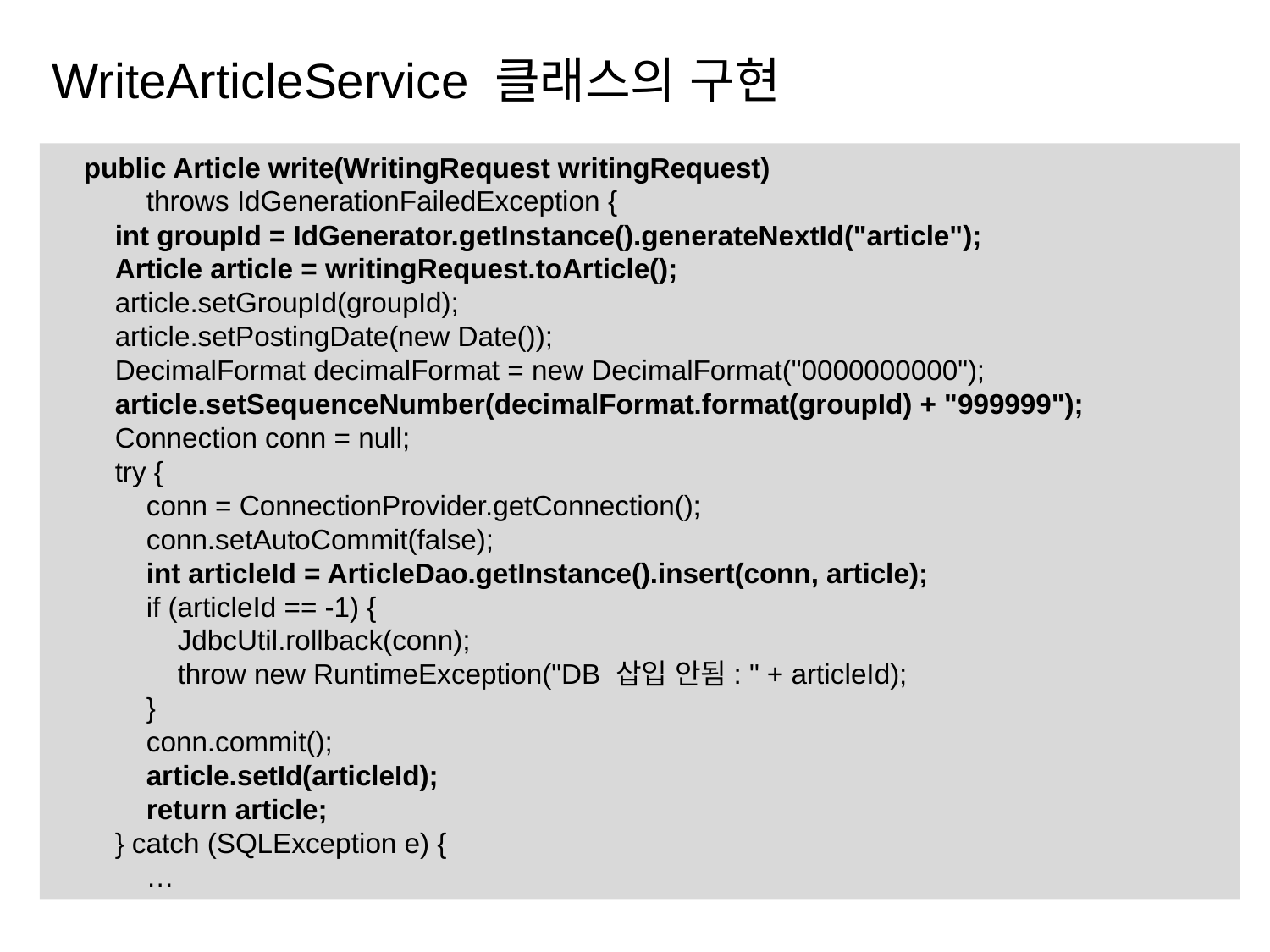

# WriteArticleService 클래스의 구현
    public Article write(WritingRequest writingRequest)
            throws IdGenerationFailedException {
        int groupId = IdGenerator.getInstance().generateNextId("article");
        Article article = writingRequest.toArticle();
        article.setGroupId(groupId);
        article.setPostingDate(new Date());
        DecimalFormat decimalFormat = new DecimalFormat("0000000000");
        article.setSequenceNumber(decimalFormat.format(groupId) + "999999");
        Connection conn = null;
        try {
            conn = ConnectionProvider.getConnection();
            conn.setAutoCommit(false);
            int articleId = ArticleDao.getInstance().insert(conn, article);
            if (articleId == -1) {
                JdbcUtil.rollback(conn);
                throw new RuntimeException("DB 삽입 안됨: " + articleId);
            }
            conn.commit();
            article.setId(articleId);
            return article;
        } catch (SQLException e) {
            …